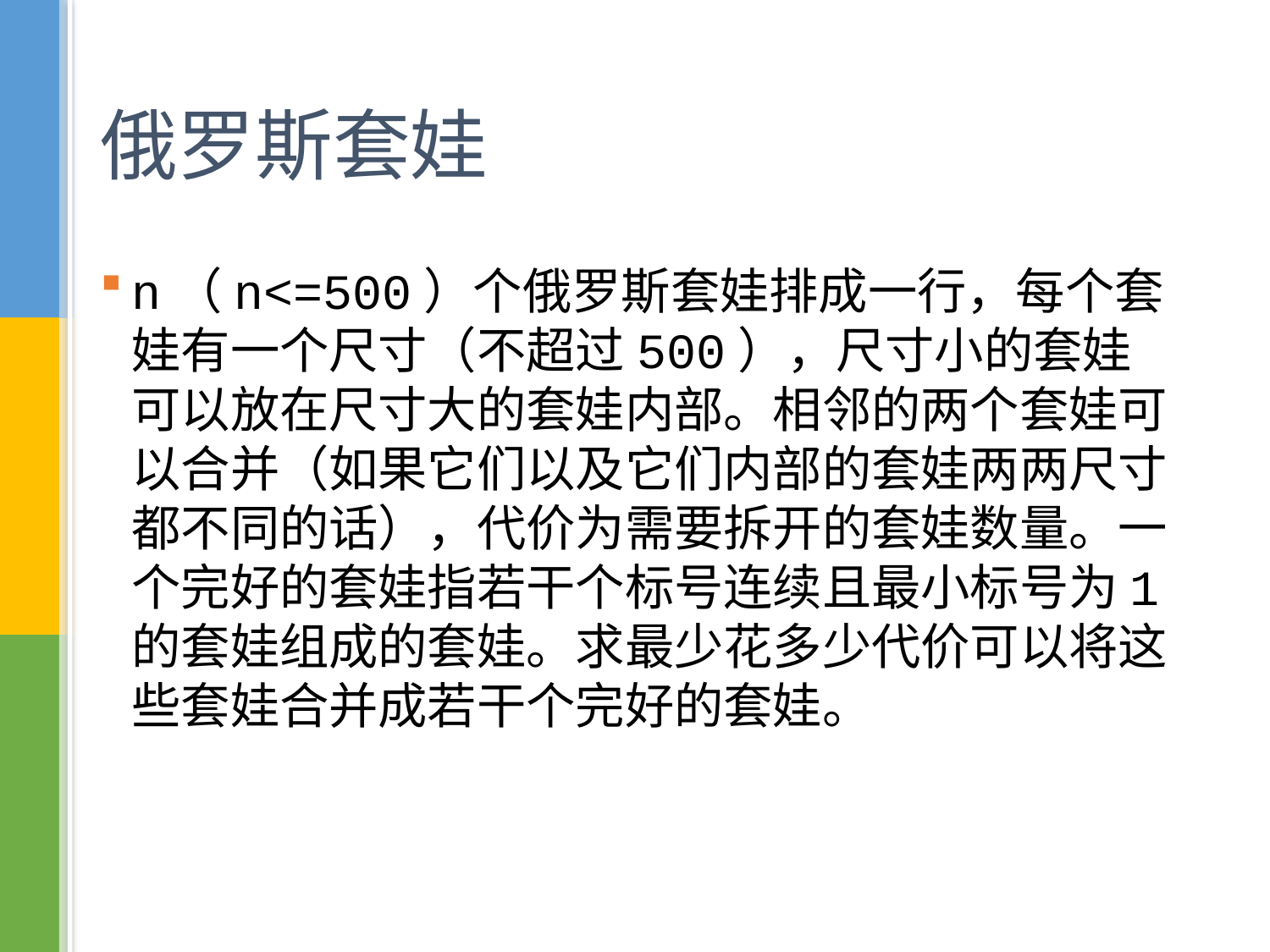

# 俄罗斯套娃
n（n<=500）个俄罗斯套娃排成一行，每个套娃有一个尺寸（不超过500），尺寸小的套娃可以放在尺寸大的套娃内部。相邻的两个套娃可以合并（如果它们以及它们内部的套娃两两尺寸都不同的话），代价为需要拆开的套娃数量。一个完好的套娃指若干个标号连续且最小标号为1的套娃组成的套娃。求最少花多少代价可以将这些套娃合并成若干个完好的套娃。